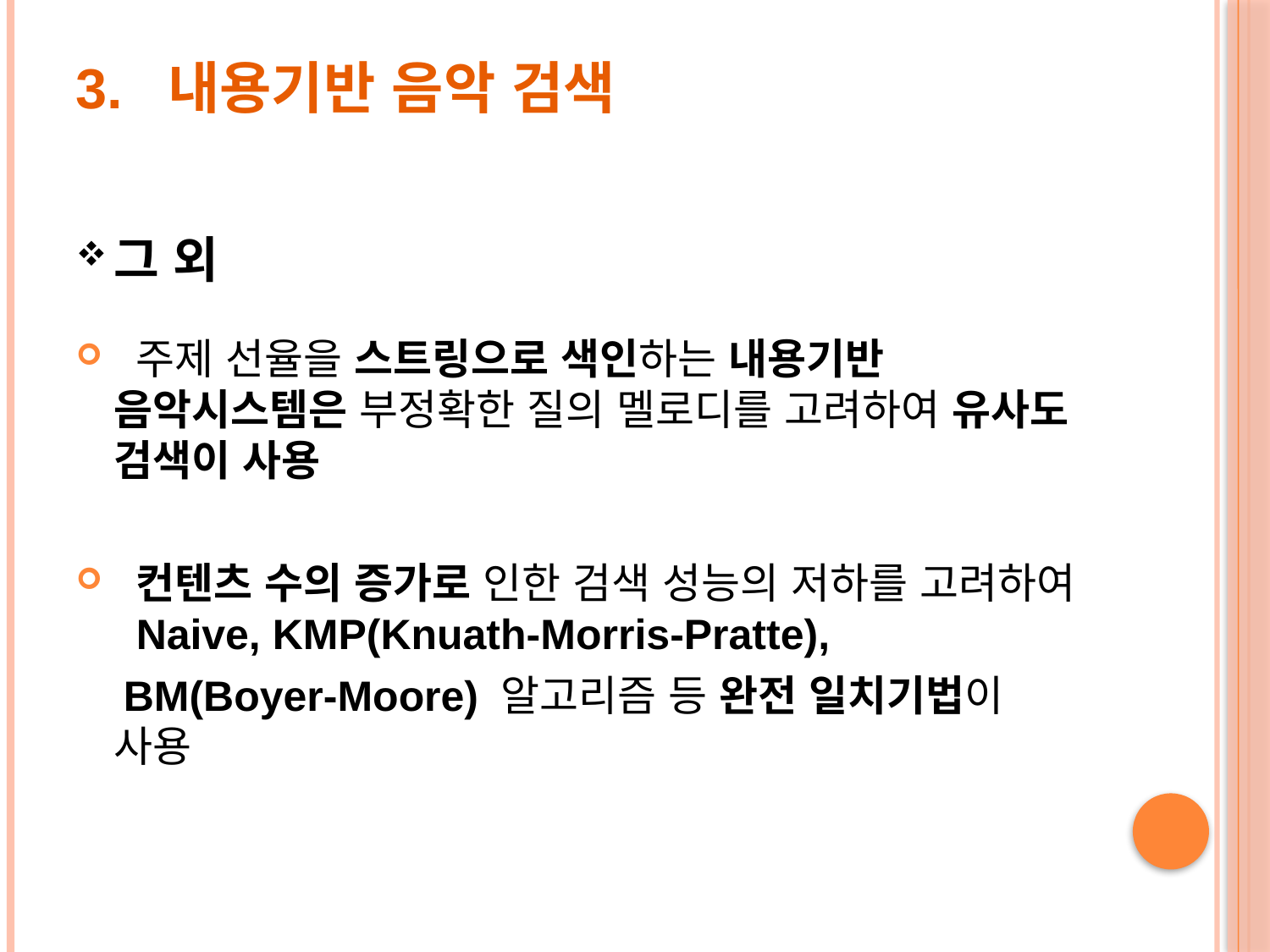

# 3.  내용기반 음악 검색
그 외

 주제 선율을 스트링으로 색인하는 내용기반 음악시스템은 부정확한 질의 멜로디를 고려하여 유사도 검색이 사용

 컨텐츠 수의 증가로 인한 검색 성능의 저하를 고려하여   Naive, KMP(Knuath-Morris-Pratte),
    BM(Boyer-Moore) 알고리즘 등 완전 일치기법이 사용